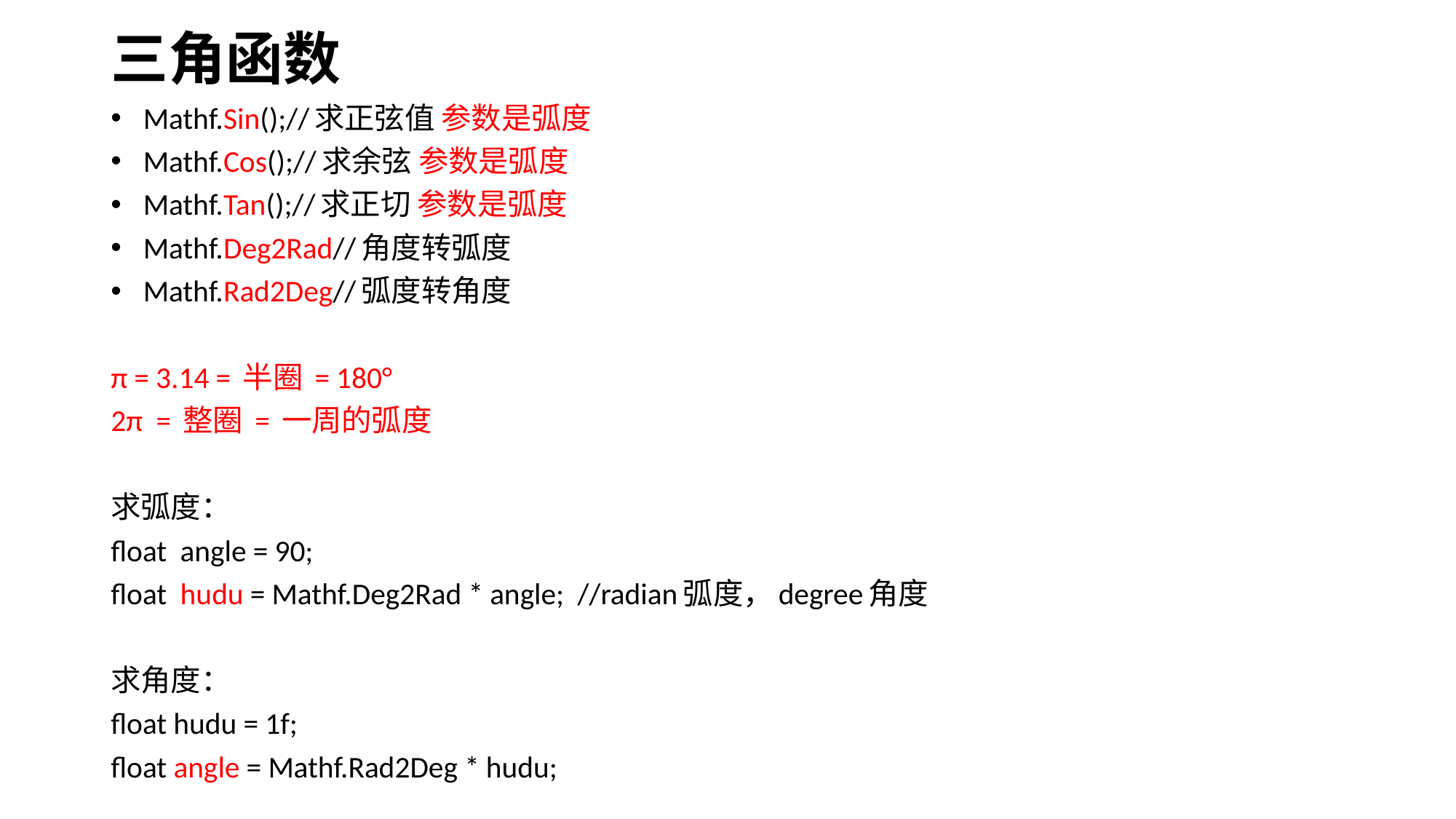

三角函数
Mathf.Sin();//求正弦值 参数是弧度
Mathf.Cos();//求余弦 参数是弧度
Mathf.Tan();//求正切 参数是弧度
Mathf.Deg2Rad//角度转弧度
Mathf.Rad2Deg//弧度转角度

π = 3.14 = 半圈 = 180°
2π  = 整圈 = 一周的弧度

求弧度：
float  angle = 90;
float  hudu = Mathf.Deg2Rad * angle;  //radian弧度，degree角度

求角度：
float hudu = 1f;
float angle = Mathf.Rad2Deg * hudu;